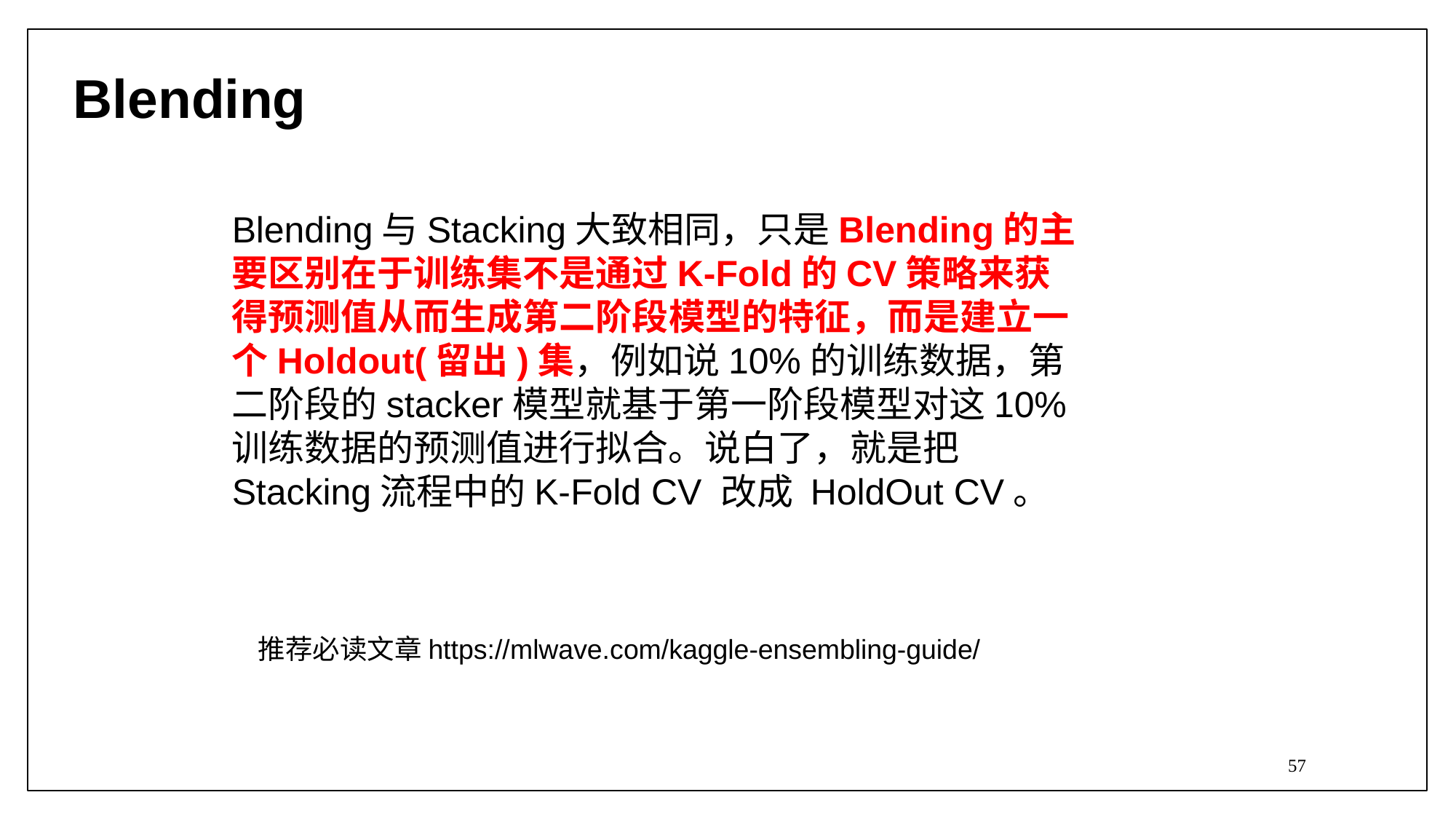

Blending
Blending与Stacking大致相同，只是Blending的主要区别在于训练集不是通过K-Fold的CV策略来获得预测值从而生成第二阶段模型的特征，而是建立一个Holdout(留出)集，例如说10%的训练数据，第二阶段的stacker模型就基于第一阶段模型对这10%训练数据的预测值进行拟合。说白了，就是把Stacking流程中的K-Fold CV 改成 HoldOut CV。

推荐必读文章https://mlwave.com/kaggle-ensembling-guide/

57